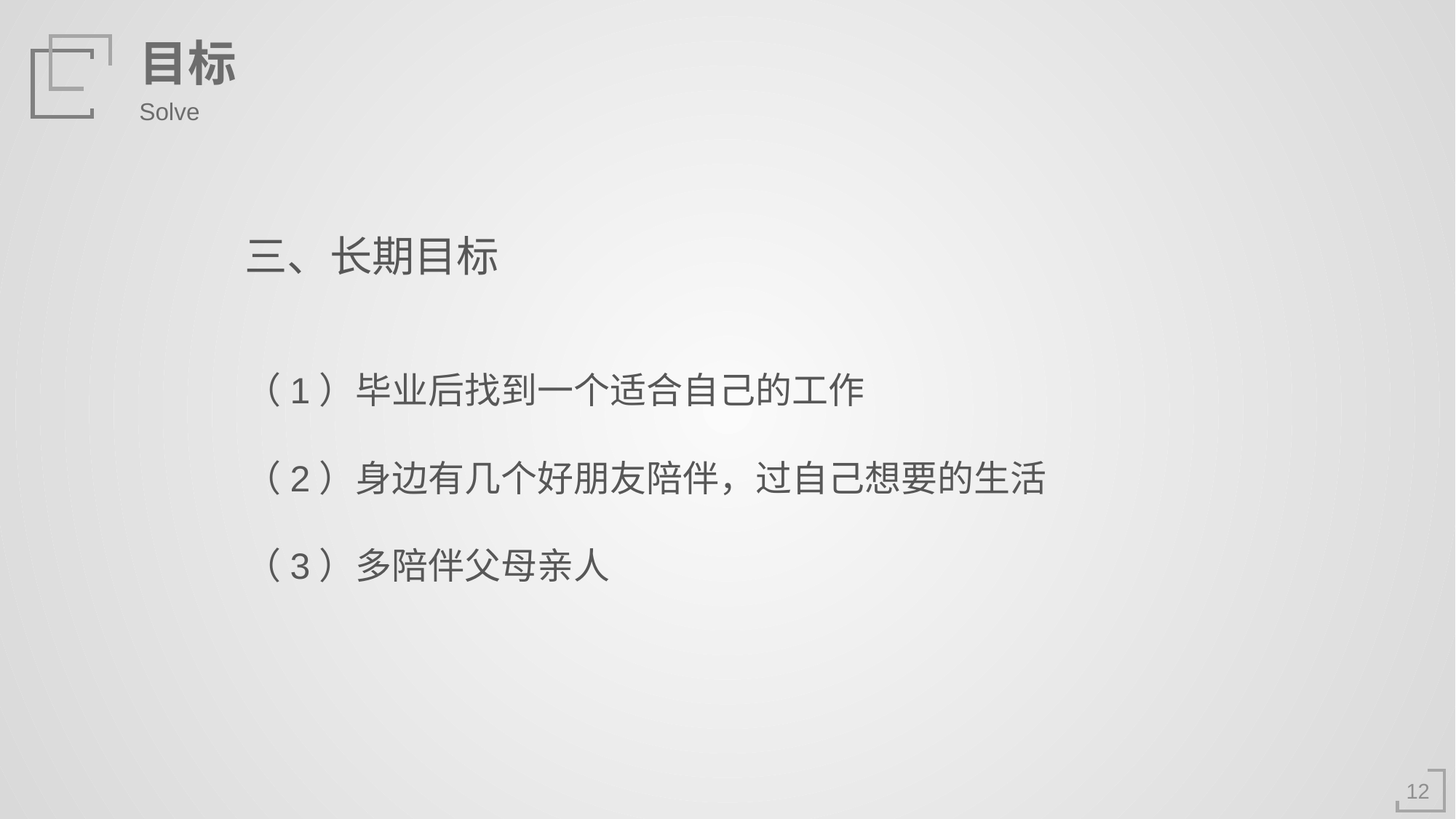

目标
Solve
三、长期目标

（1）毕业后找到一个适合自己的工作

（2）身边有几个好朋友陪伴，过自己想要的生活
（3）多陪伴父母亲人